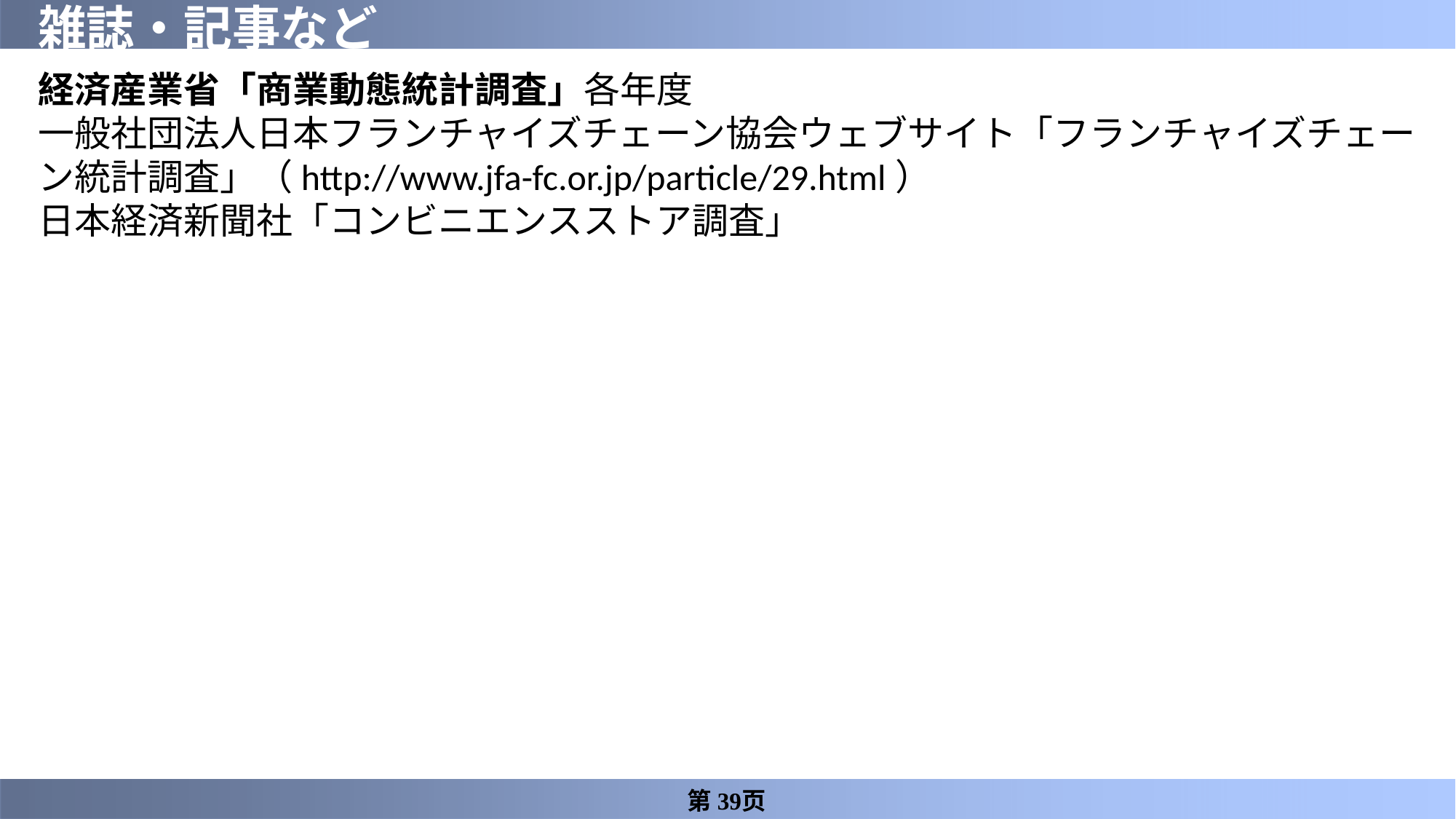

# 雑誌・記事など
経済産業省「商業動態統計調査」各年度
一般社団法人日本フランチャイズチェーン協会ウェブサイト「フランチャイズチェーン統計調査」（http://www.jfa-fc.or.jp/particle/29.html）
日本経済新聞社「コンビニエンスストア調査」
第39页